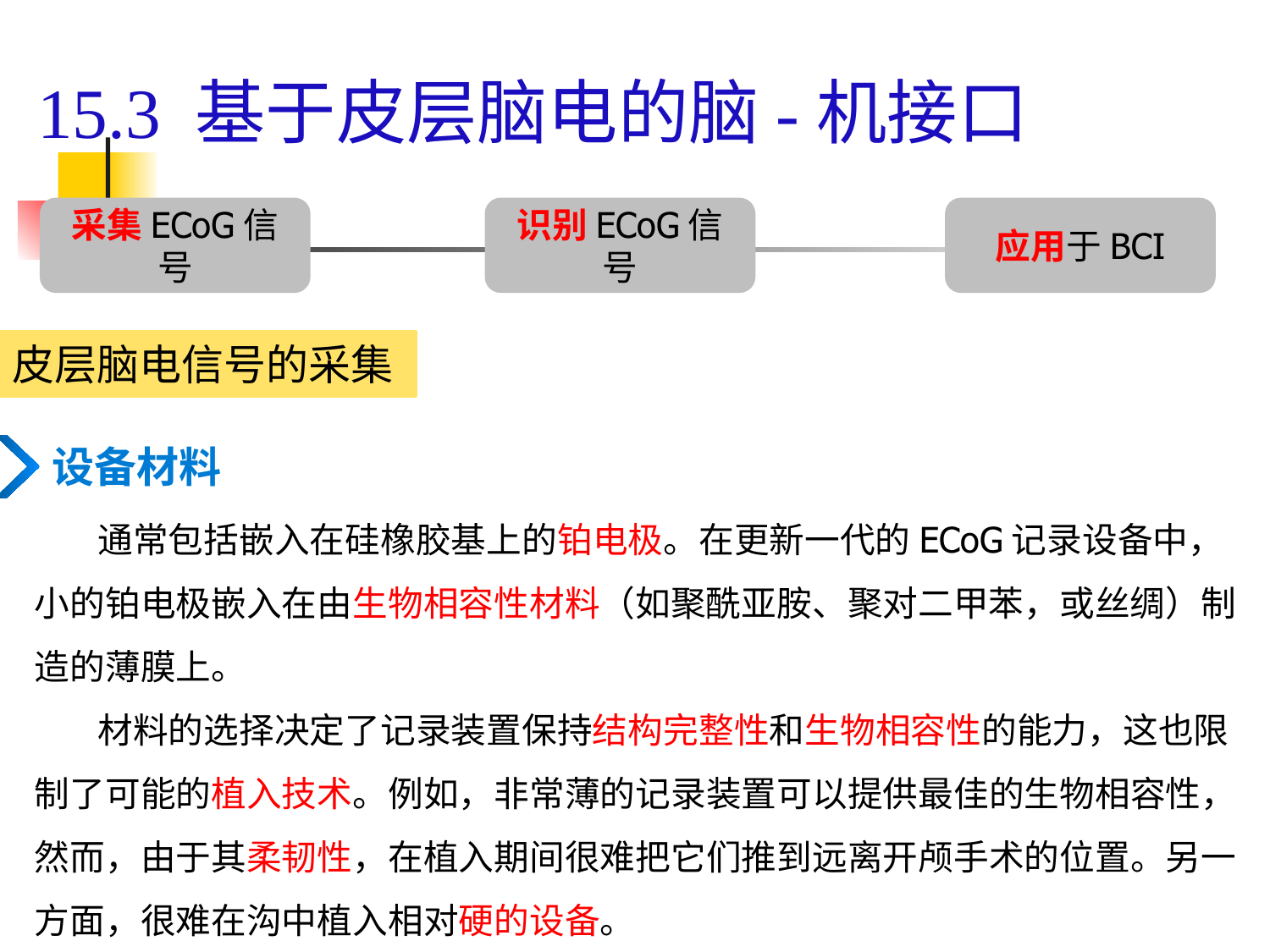

# 15.3 基于皮层脑电的脑-机接口
采集ECoG信号
识别ECoG信号
应用于BCI
皮层脑电信号的采集
设备材料

       通常包括嵌入在硅橡胶基上的铂电极。在更新一代的ECoG记录设备中，小的铂电极嵌入在由生物相容性材料（如聚酰亚胺、聚对二甲苯，或丝绸）制造的薄膜上。
       材料的选择决定了记录装置保持结构完整性和生物相容性的能力，这也限制了可能的植入技术。例如，非常薄的记录装置可以提供最佳的生物相容性，然而，由于其柔韧性，在植入期间很难把它们推到远离开颅手术的位置。另一方面，很难在沟中植入相对硬的设备。